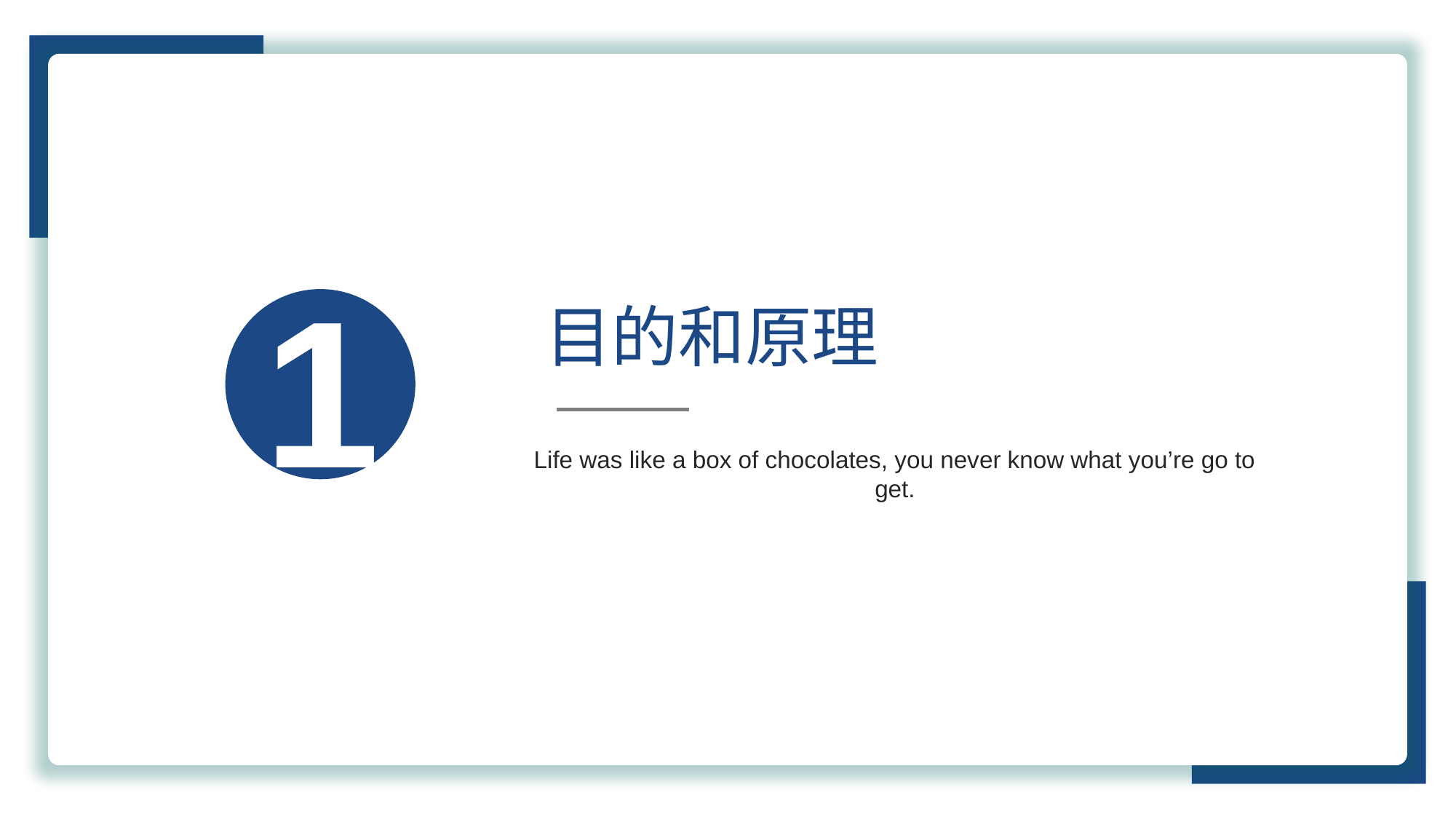

1
目的和原理
Life was like a box of chocolates, you never know what you’re go to get.